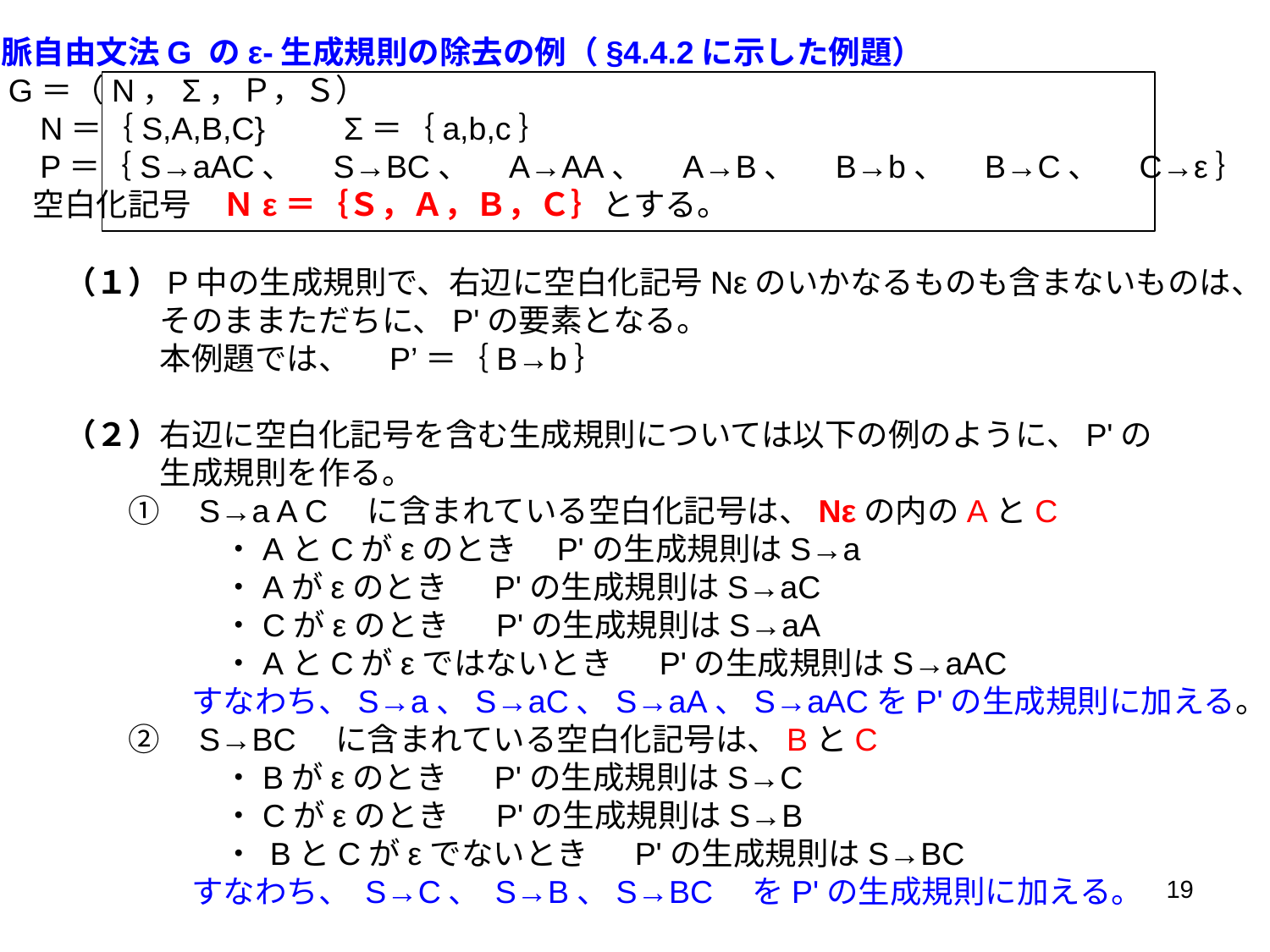

文脈自由文法G のε-生成規則の除去の例（§4.4.2に示した例題）
　G＝（N，Σ，Ｐ，Ｓ）
　　N＝｛S,A,B,C}　　Σ＝｛a,b,c｝
　　P＝｛S→aAC、　S→BC、　A→AA、　A→B、　B→b、　B→C、　C→ε｝
　　空白化記号　Ｎε＝｛Ｓ，Ａ，Ｂ，Ｃ｝とする。

（１）P中の生成規則で、右辺に空白化記号Nεのいかなるものも含まないものは、
　　　そのままただちに、P'の要素となる。
　　　本例題では、　P’＝｛B→b｝

（２）右辺に空白化記号を含む生成規則については以下の例のように、P'の
　　　生成規則を作る。
　　①　S→a A C　に含まれている空白化記号は、Nεの内のAとC
　　　　　・AとCがεのとき　P'の生成規則はS→a
　　　　　・Aがεのとき　 P'の生成規則はS→aC
　　　　　・Cがεのとき　 P'の生成規則はS→aA
　　　　　・AとCがεではないとき　 P'の生成規則はS→aAC
　　　　すなわち、S→a、S→aC、S→aA、S→aACをP'の生成規則に加える。
　　②　S→BC　に含まれている空白化記号は、BとC
　　　　　・Bがεのとき　 P'の生成規則はS→C
　　　　　・Cがεのとき　 P'の生成規則はS→B
　　　　　・ BとCがεでないとき　 P'の生成規則はS→BC
　　　　すなわち、 S→C、 S→B、S→BC　をP'の生成規則に加える。
19